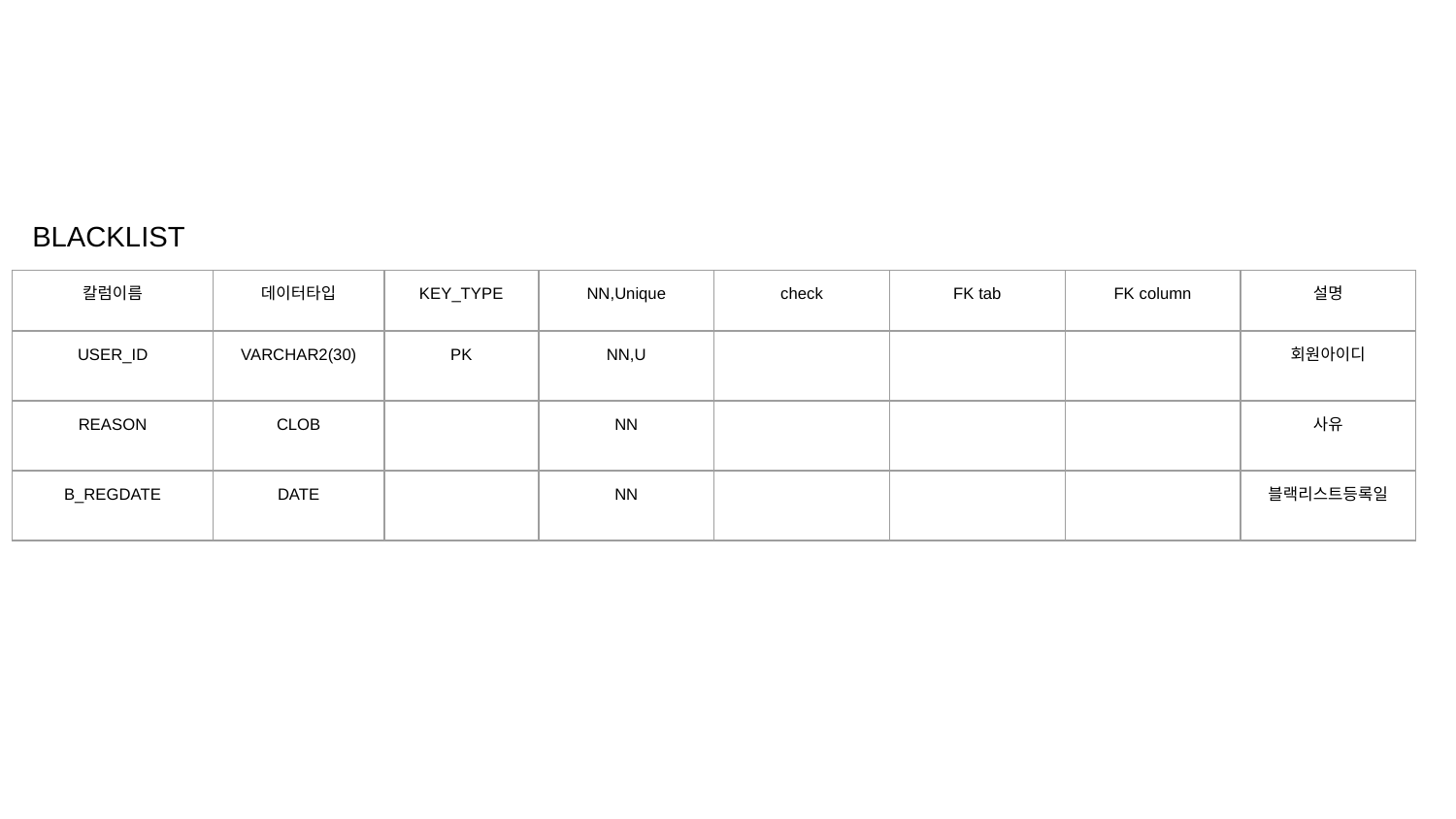

BLACKLIST
| 칼럼이름 | 데이터타입 | KEY\_TYPE | NN,Unique | check | FK tab | FK column | 설명 |
| --- | --- | --- | --- | --- | --- | --- | --- |
| USER\_ID | VARCHAR2(30) | PK | NN,U |  |  |  | 회원아이디 |
| REASON | CLOB |  | NN |  |  |  | 사유 |
| B\_REGDATE | DATE |  | NN |  |  |  | 블랙리스트등록일 |